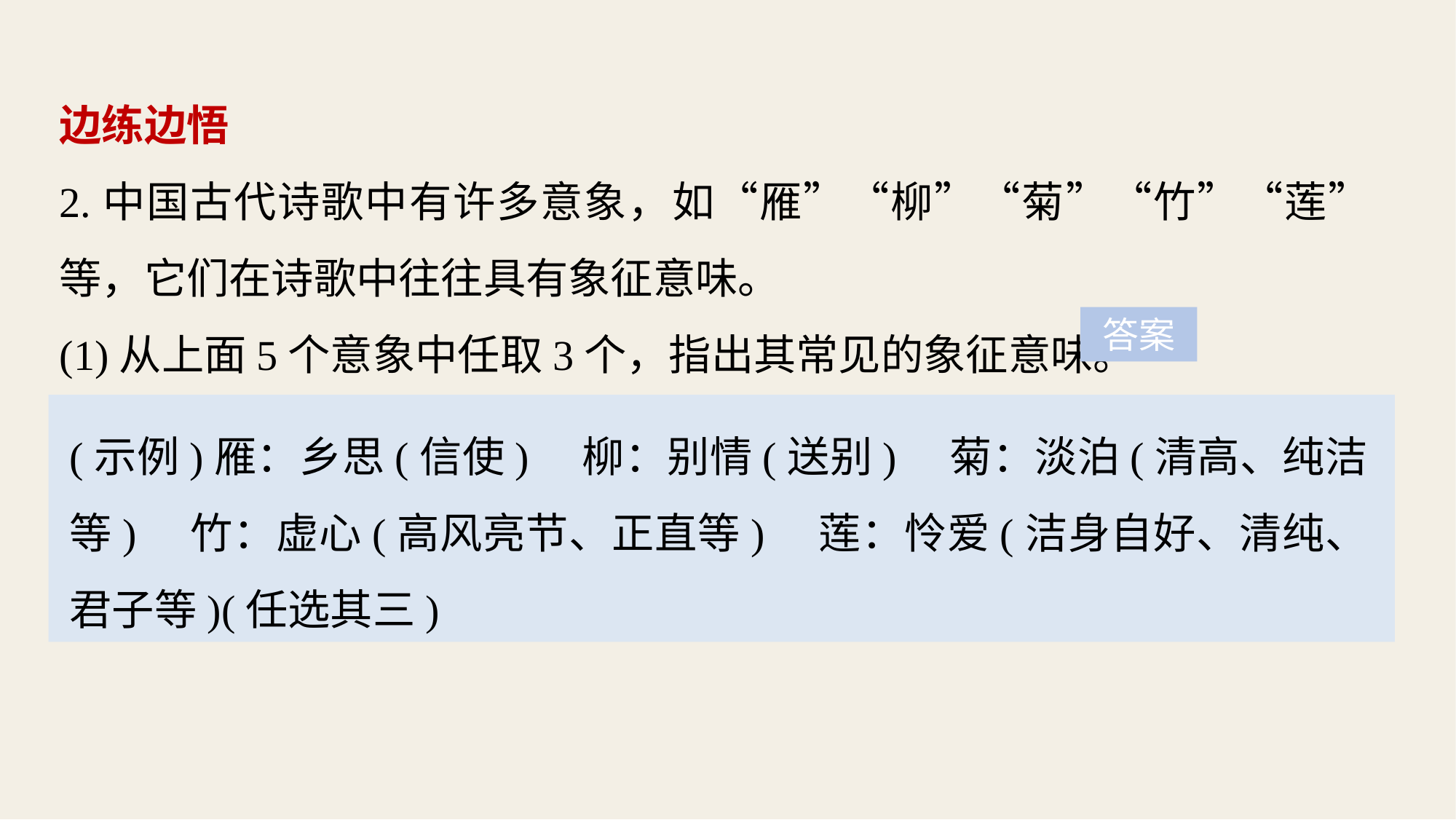

边练边悟
2.中国古代诗歌中有许多意象，如“雁”“柳”“菊”“竹”“莲”等，它们在诗歌中往往具有象征意味。
(1)从上面5个意象中任取3个，指出其常见的象征意味。
答案

(示例)雁：乡思(信使)　柳：别情(送别)　菊：淡泊(清高、纯洁等)　竹：虚心(高风亮节、正直等)　莲：怜爱(洁身自好、清纯、君子等)(任选其三)